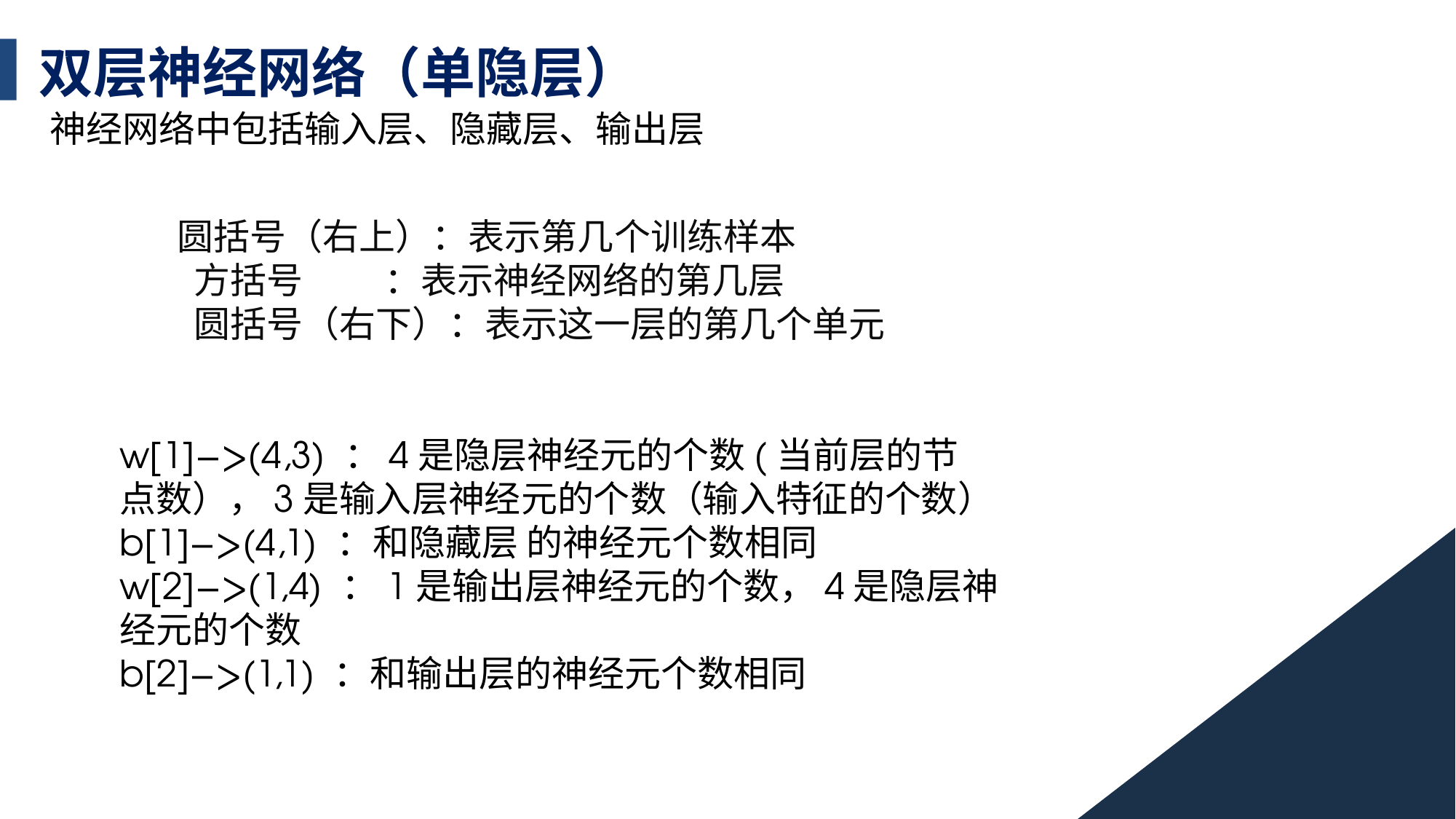

双层神经网络（单隐层）
神经网络中包括输入层、隐藏层、输出层
      圆括号（右上）：表示第几个训练样本
        方括号          ：表示神经网络的第几层
        圆括号（右下）：表示这一层的第几个单元

w[1]−>(4,3) ：4是隐层神经元的个数(当前层的节  点数），3是输入层神经元的个数（输入特征的个数） b[1]−>(4,1) ：和隐藏层 的神经元个数相同w[2]−>(1,4) ：1是输出层神经元的个数，4是隐层神经元的个数
b[2]−>(1,1) ：和输出层的神经元个数相同